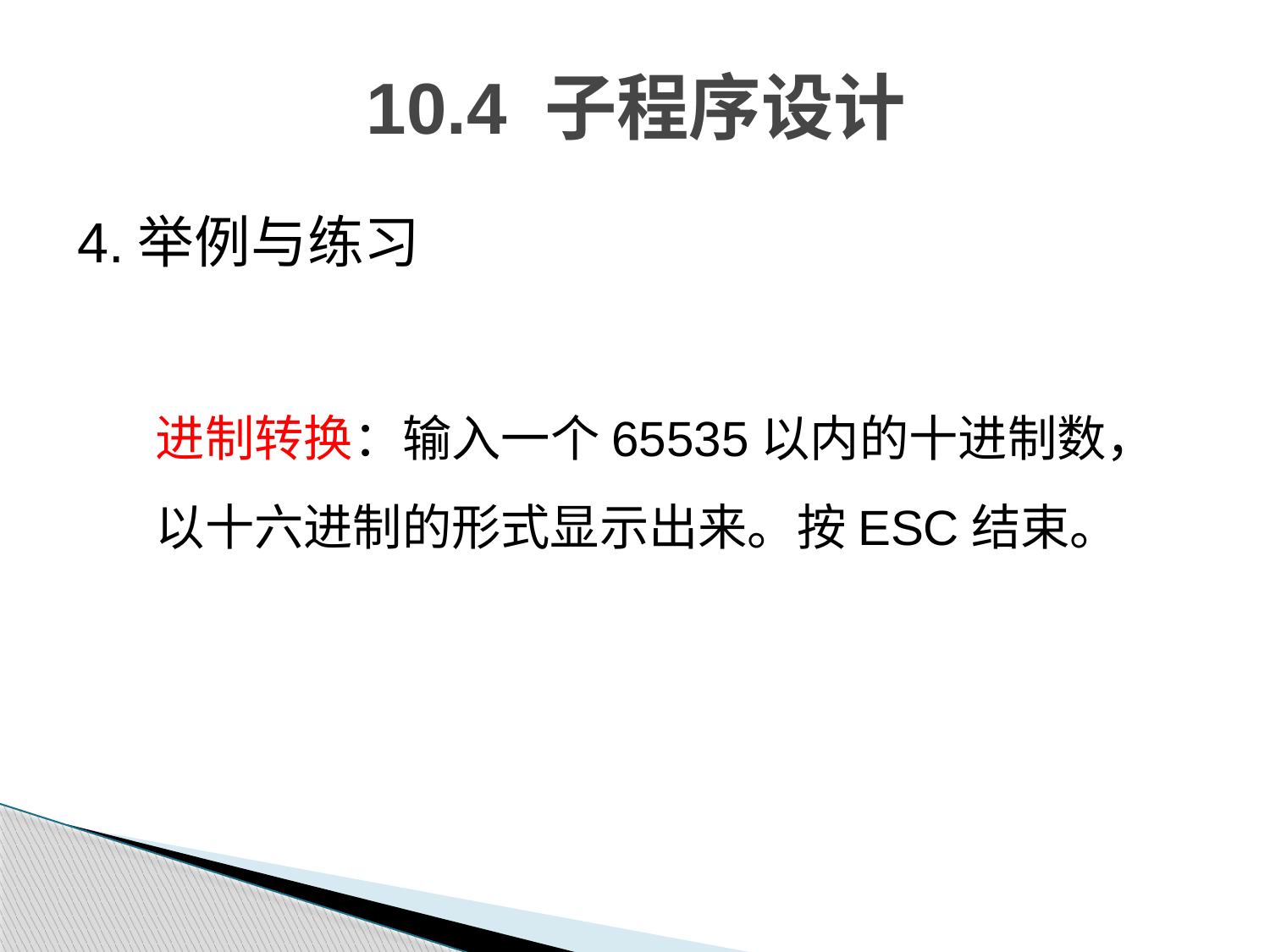

10.4 子程序设计
4.举例与练习
进制转换：输入一个65535以内的十进制数，以十六进制的形式显示出来。按ESC结束。